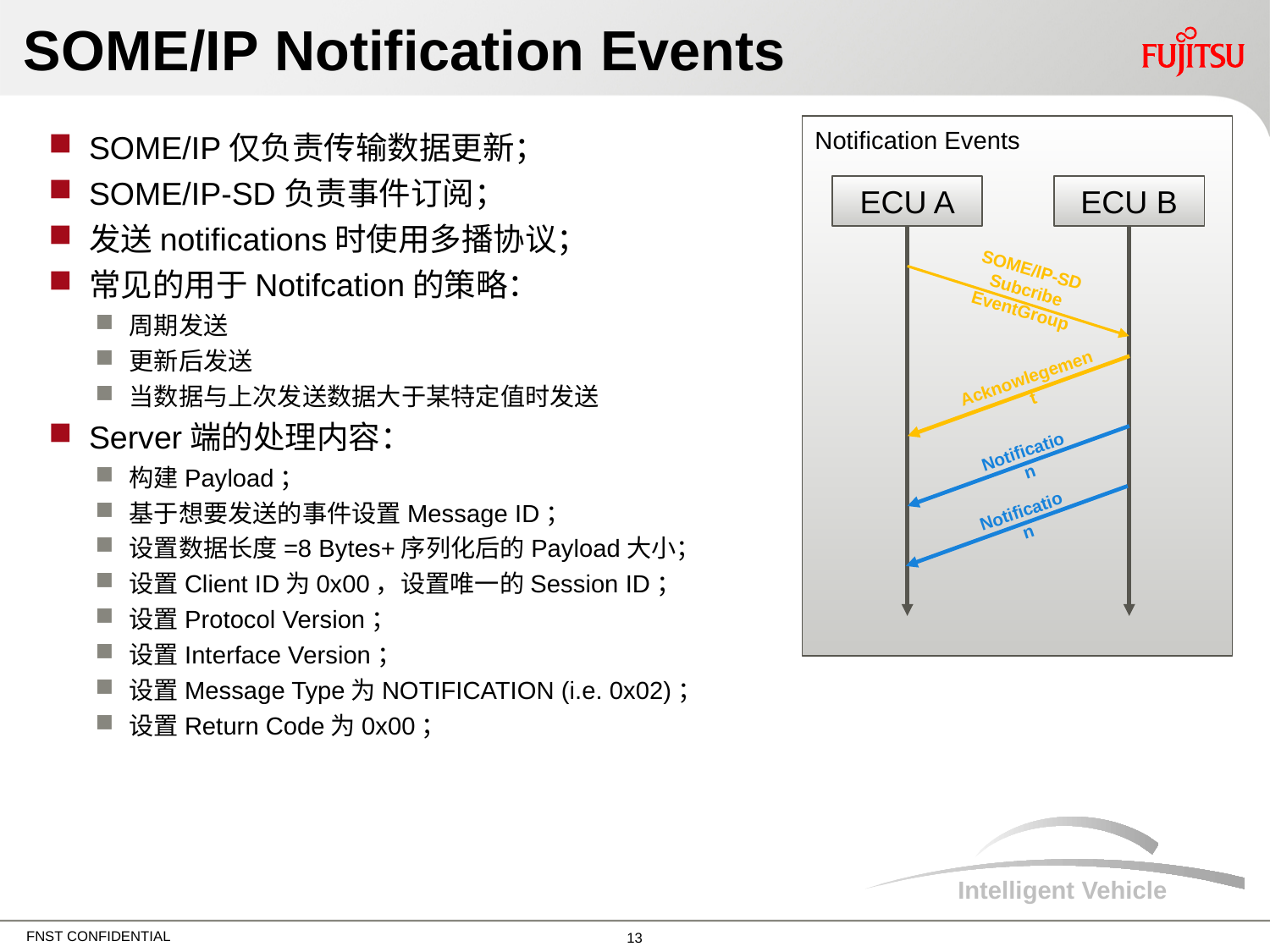

# SOME/IP Notification Events

Notification Events
ECU A
ECU B
SOME/IP-SD
Subcribe EventGroup
Notification
Acknowlegement
Notification
SOME/IP仅负责传输数据更新；
SOME/IP-SD负责事件订阅；
发送notifications时使用多播协议；
常见的用于Notifcation的策略：
周期发送
更新后发送
当数据与上次发送数据大于某特定值时发送
Server端的处理内容：
构建Payload；
基于想要发送的事件设置Message ID；
设置数据长度=8 Bytes+序列化后的Payload大小；
设置Client ID为0x00，设置唯一的Session ID；
设置Protocol Version；
设置Interface Version；
设置Message Type为NOTIFICATION (i.e. 0x02)；
设置Return Code为0x00；

13